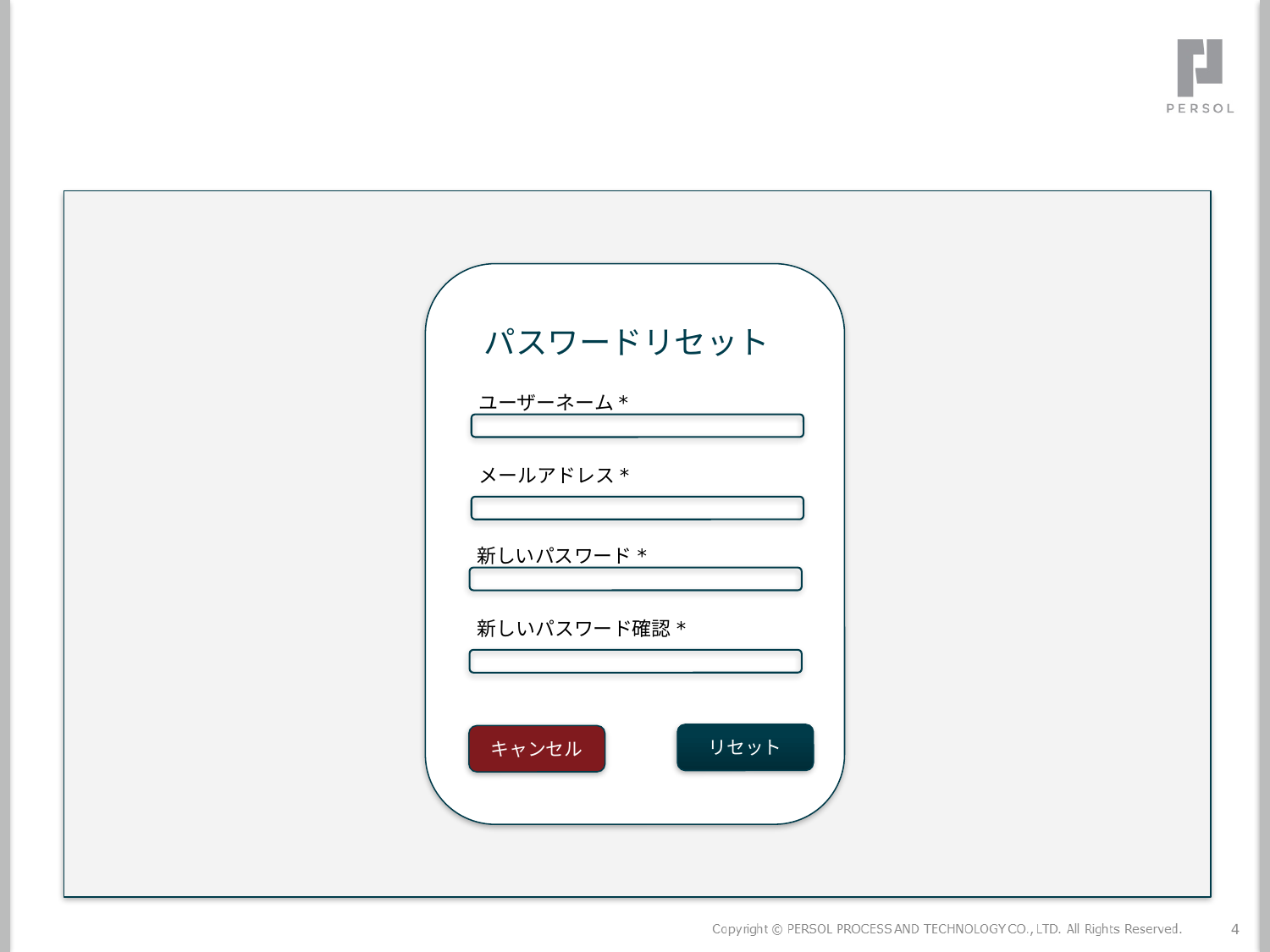

パスワードリセット
ユーザーネーム*

メールアドレス*

新しいパスワード*

新しいパスワード確認*

リセット
キャンセル
4